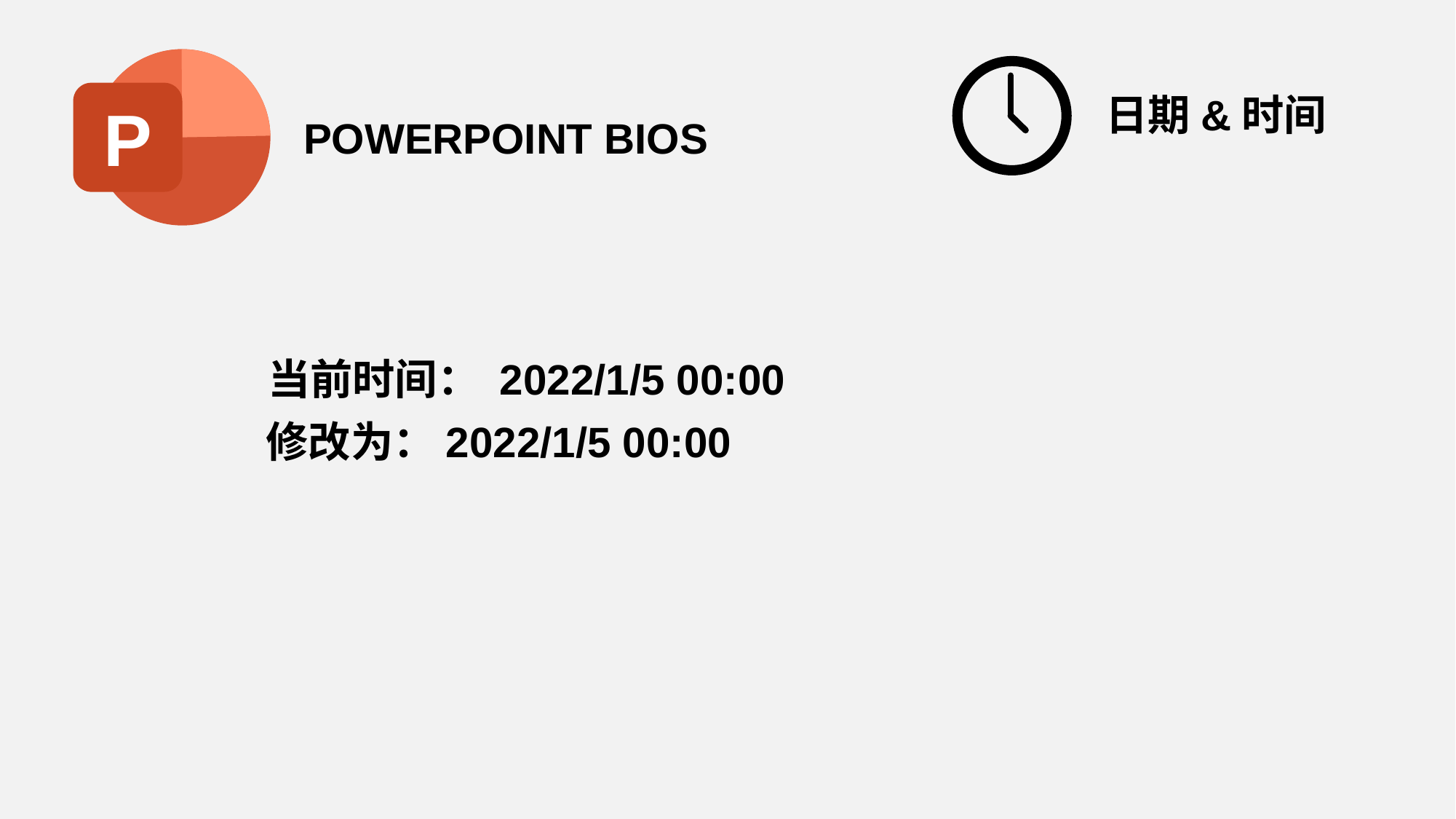

P

日期&时间
POWERPOINT BIOS
当前时间： 2022/1/5 00:00
修改为：2022/1/5 00:00